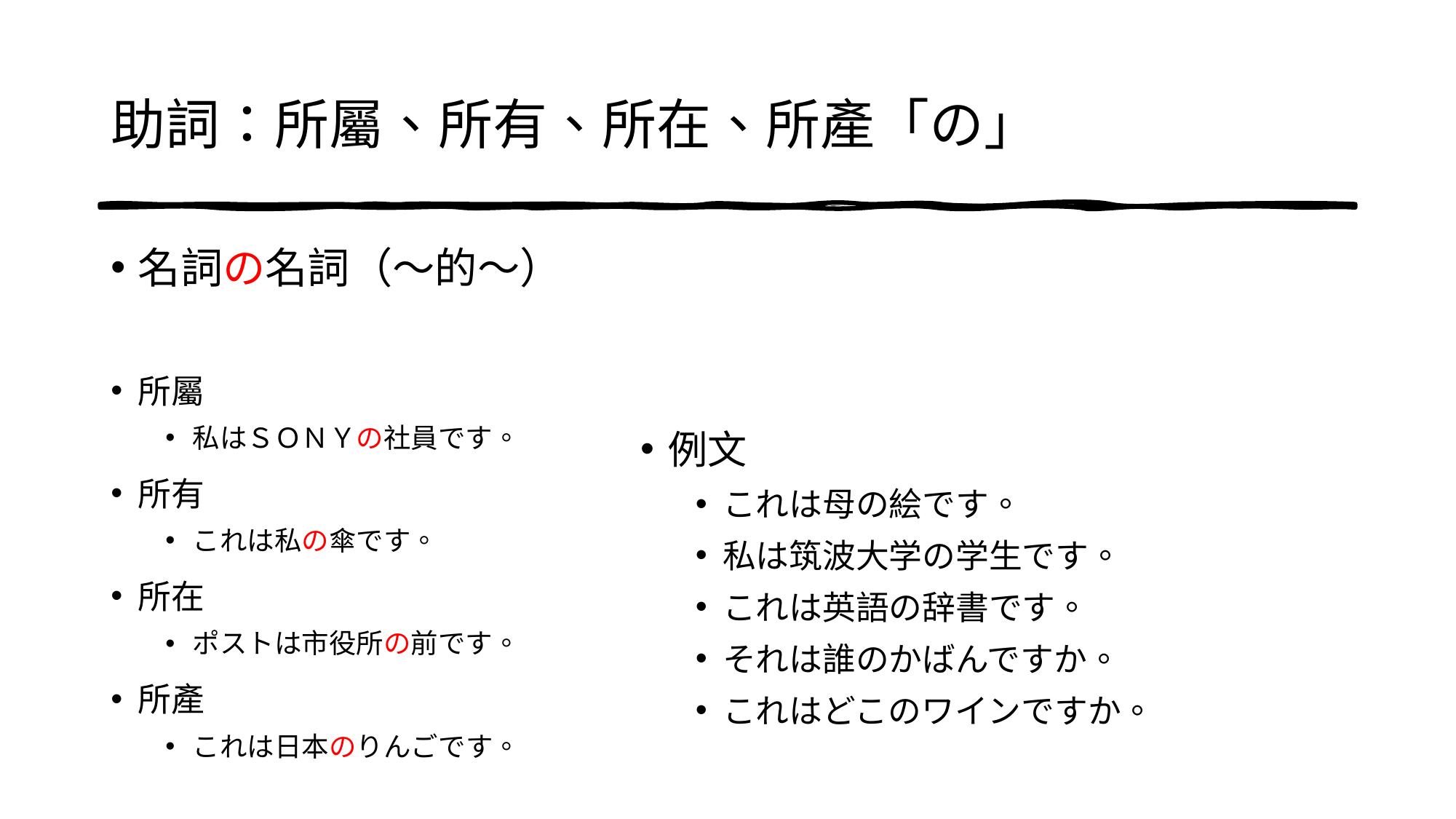

# 助詞：所屬、所有、所在、所產「の」
名詞の名詞（～的～）

所屬
私はＳＯＮＹの社員です。
所有
これは私の傘です。
所在
ポストは市役所の前です。
所產
これは日本のりんごです。

例文
これは母の絵です。
私は筑波大学の学生です。
これは英語の辞書です。
それは誰のかばんですか。
これはどこのワインですか。